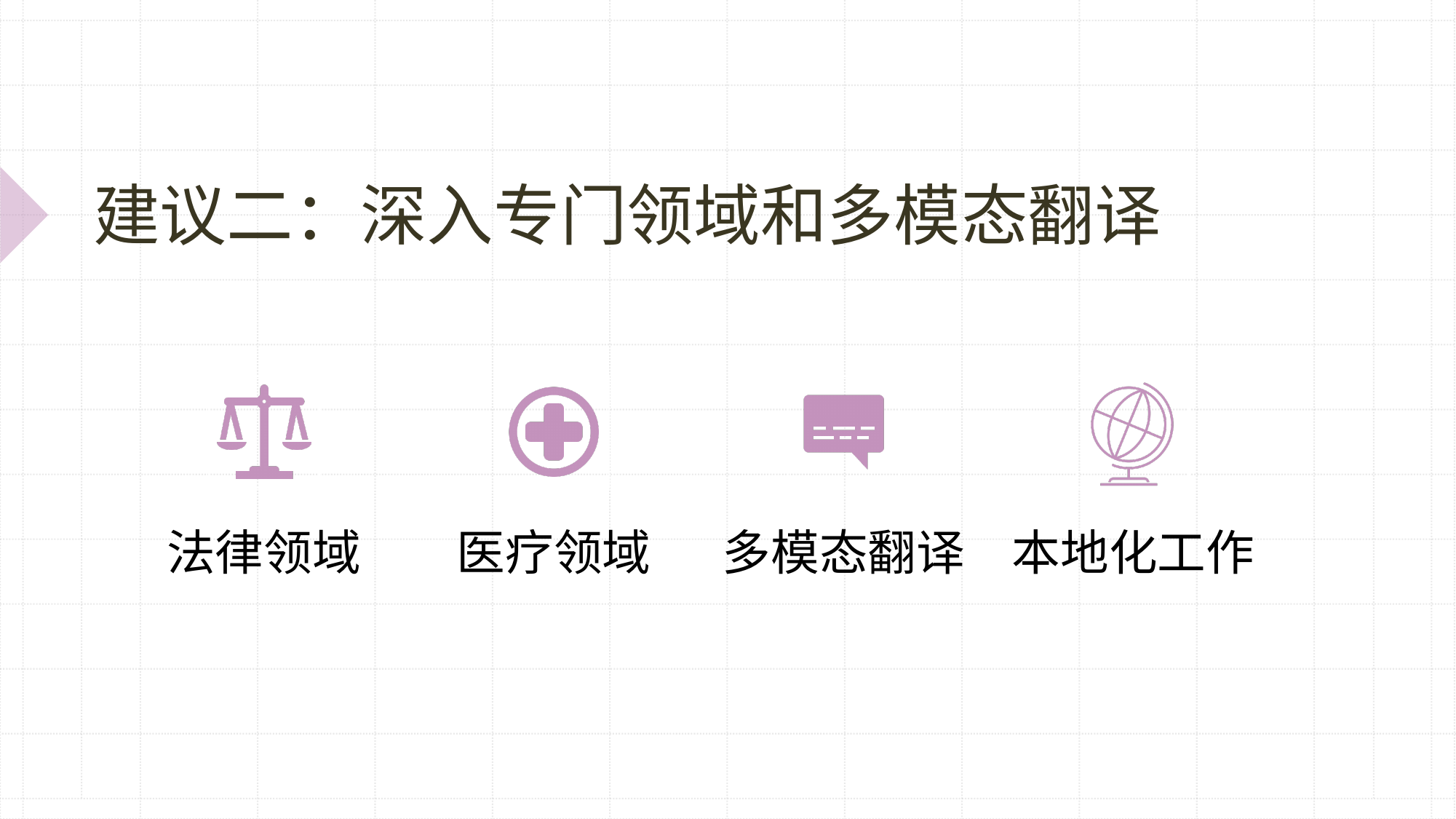

# 建议二：深入专门领域和多模态翻译
法律领域
医疗领域
多模态翻译
本地化工作